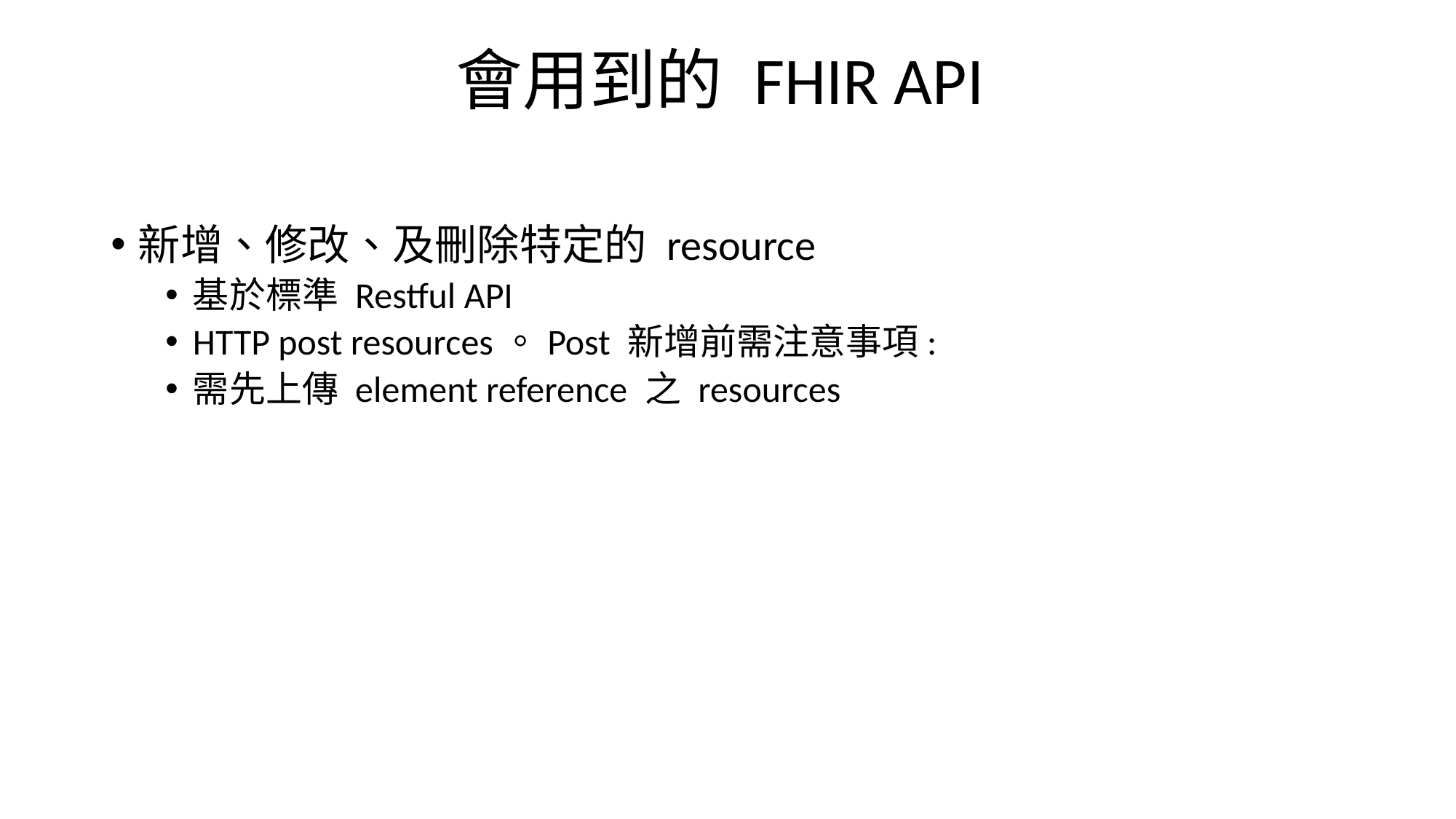

# 會用到的 FHIR API
新增、修改、及刪除特定的 resource
基於標準 Restful API
HTTP post resources。Post 新增前需注意事項:
需先上傳 element reference 之 resources